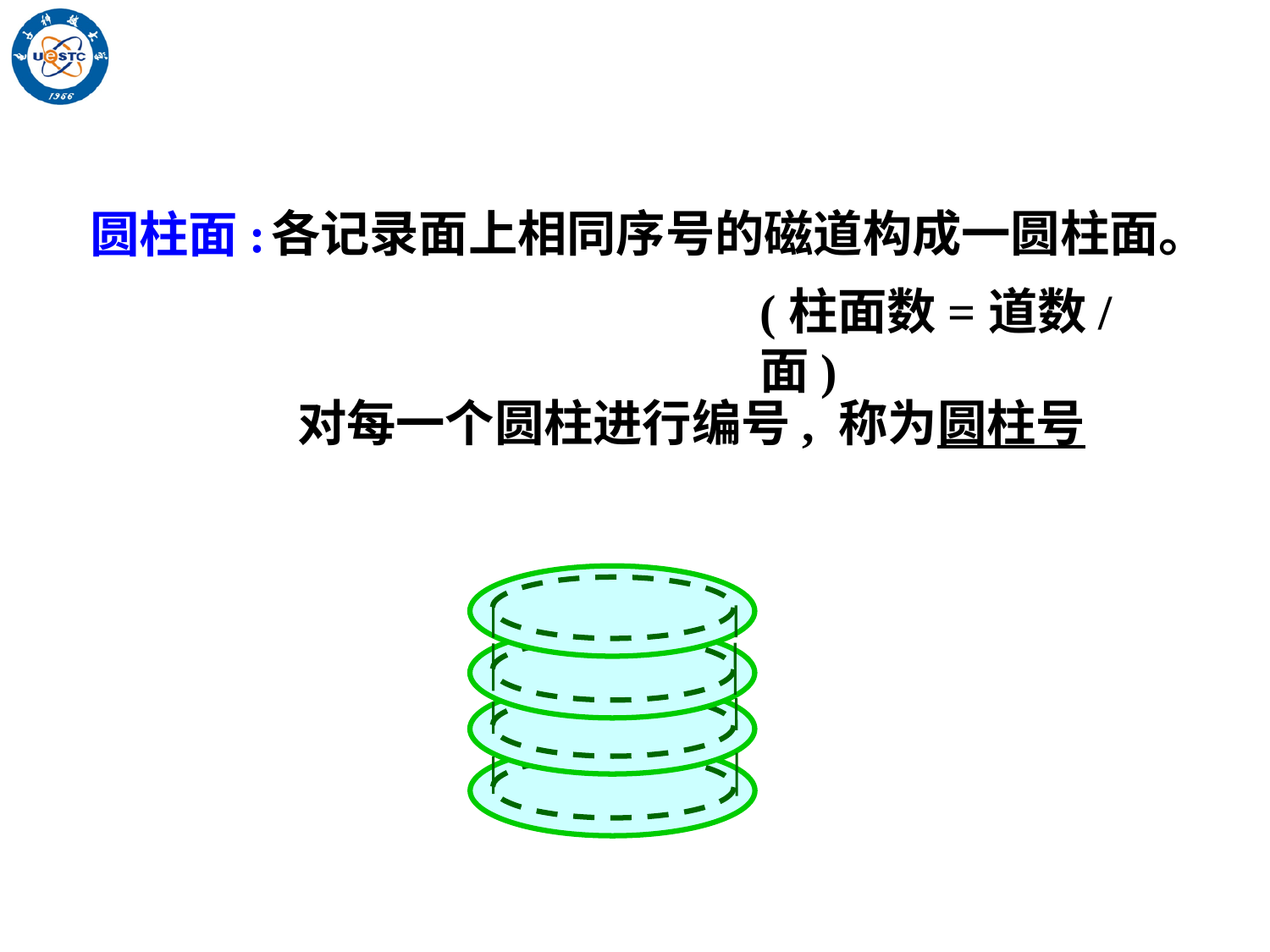

各记录面上相同序号的磁道构成一圆柱面。
圆柱面:
(柱面数=道数/面)
对每一个圆柱进行编号, 称为圆柱号